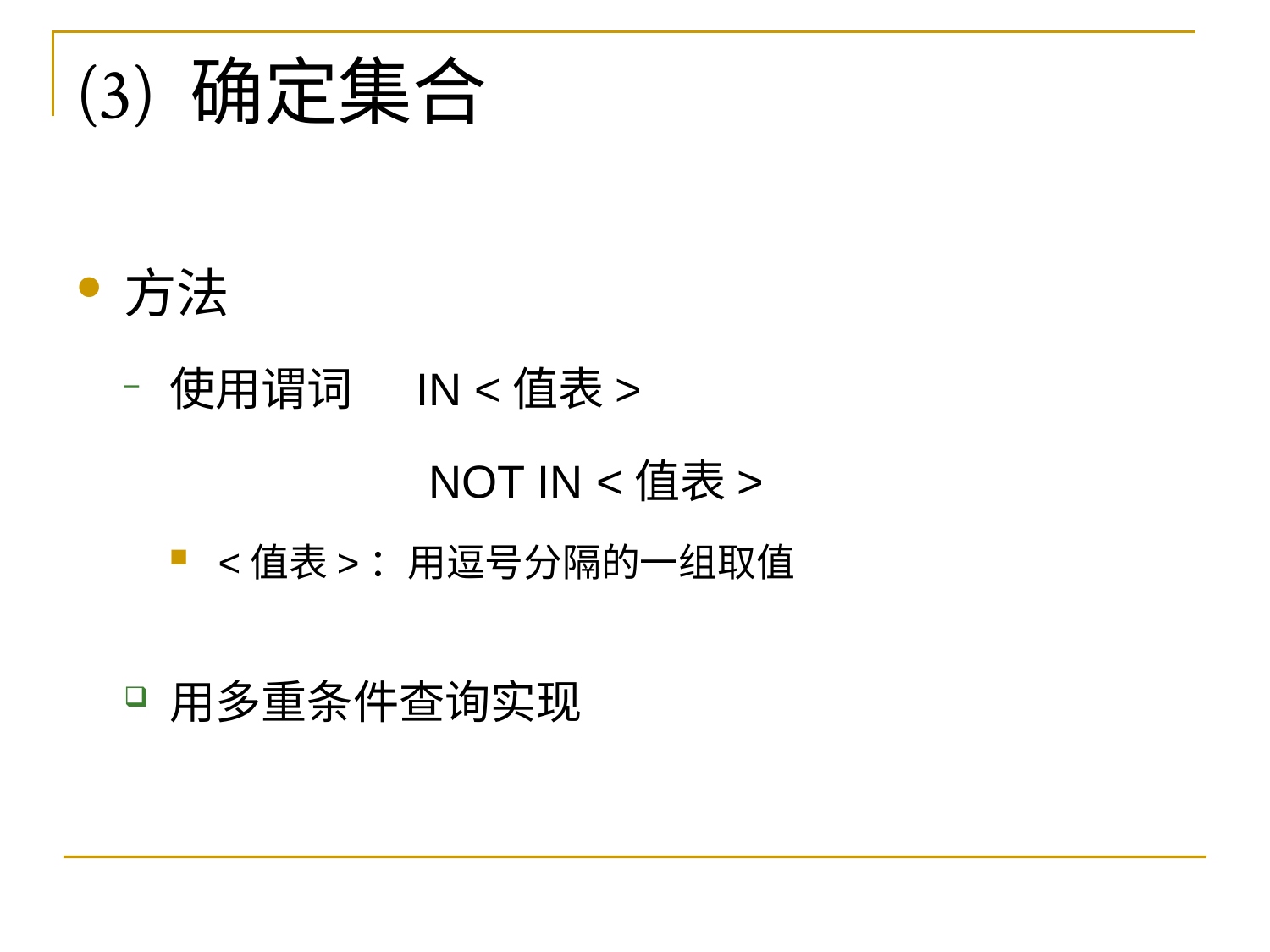

# (3) 确定集合
方法
使用谓词     IN <值表>
                        NOT IN <值表>
<值表>：用逗号分隔的一组取值

用多重条件查询实现